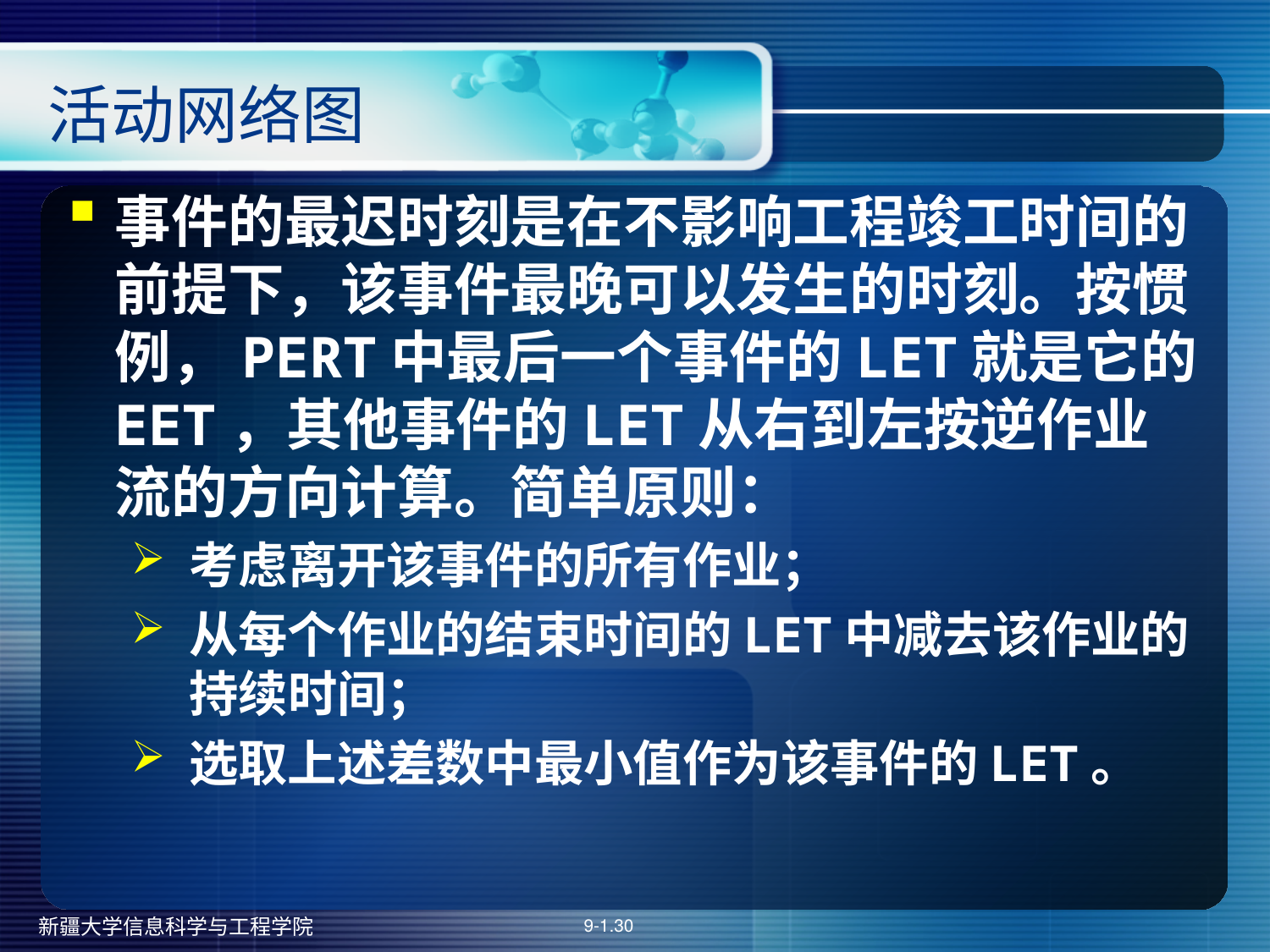

# 活动网络图
事件的最迟时刻是在不影响工程竣工时间的前提下，该事件最晚可以发生的时刻。按惯例，PERT中最后一个事件的LET就是它的EET，其他事件的LET从右到左按逆作业流的方向计算。简单原则：
考虑离开该事件的所有作业；
从每个作业的结束时间的LET中减去该作业的持续时间；
选取上述差数中最小值作为该事件的LET。